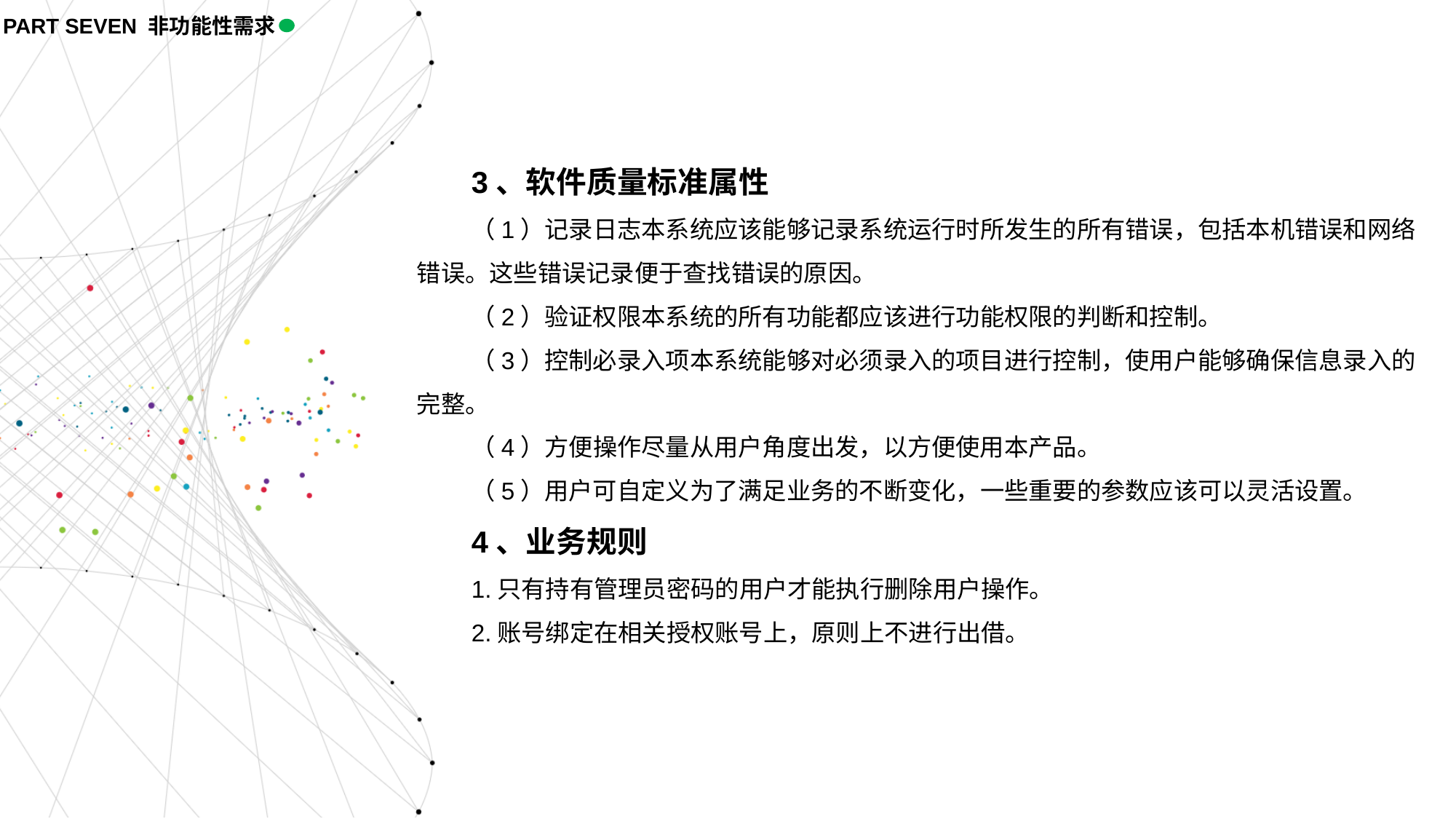

PART SEVEN 非功能性需求

3、软件质量标准属性
（1）记录日志本系统应该能够记录系统运行时所发生的所有错误，包括本机错误和网络错误。这些错误记录便于查找错误的原因。
（2）验证权限本系统的所有功能都应该进行功能权限的判断和控制。
（3）控制必录入项本系统能够对必须录入的项目进行控制，使用户能够确保信息录入的完整。
（4）方便操作尽量从用户角度出发，以方便使用本产品。
（5）用户可自定义为了满足业务的不断变化，一些重要的参数应该可以灵活设置。
4、业务规则
1.只有持有管理员密码的用户才能执行删除用户操作。
2.账号绑定在相关授权账号上，原则上不进行出借。